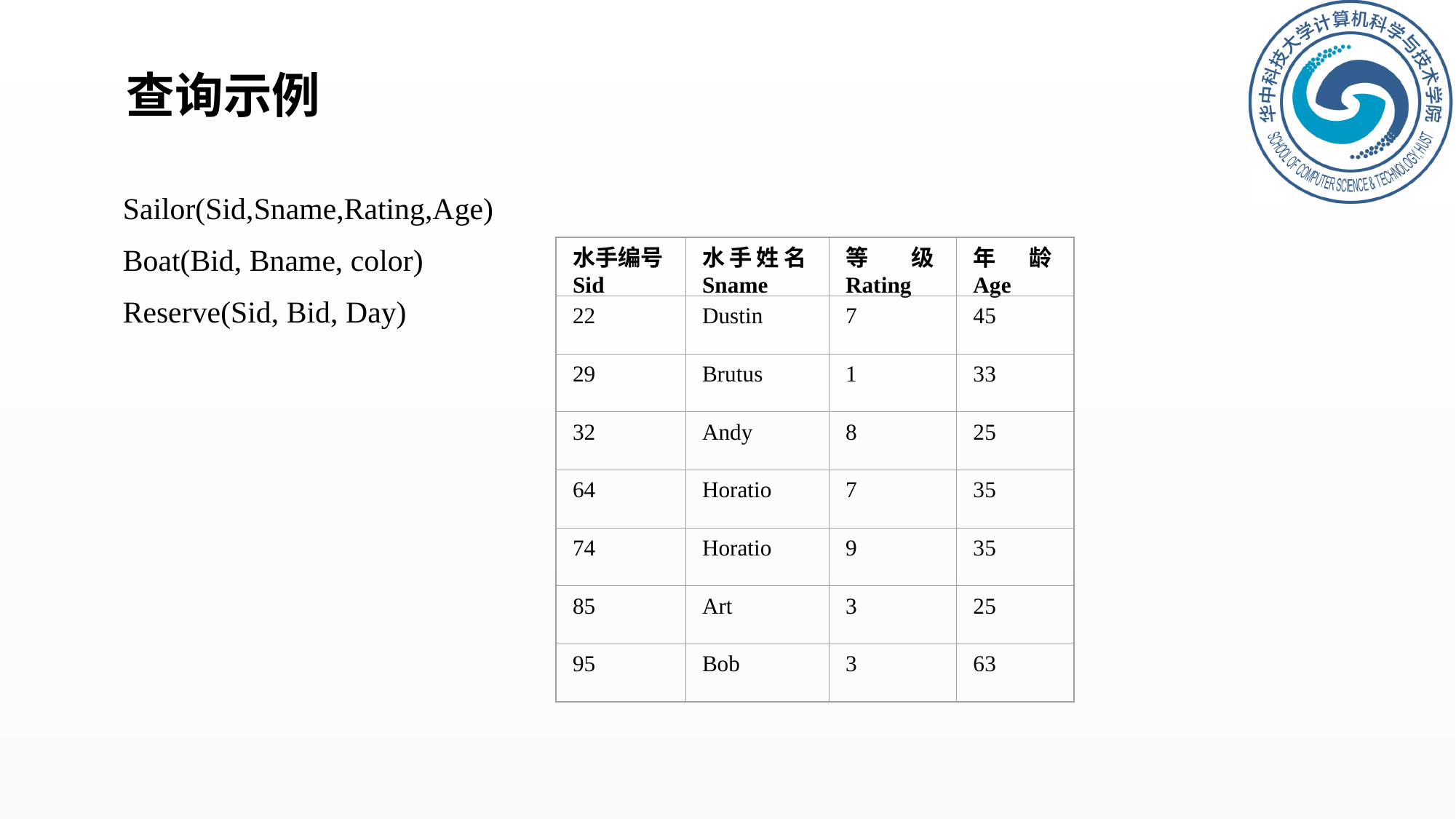

# 查询示例
Sailor(Sid,Sname,Rating,Age)
Boat(Bid, Bname, color)
Reserve(Sid, Bid, Day)

水手编号Sid

水手姓名Sname

等级Rating

年龄Age

22

Dustin

7

45

29

Brutus

1

33

32

Andy

8

25

64

Horatio

7

35

74

Horatio

9

35

85

Art

3

25

95

Bob

3

63